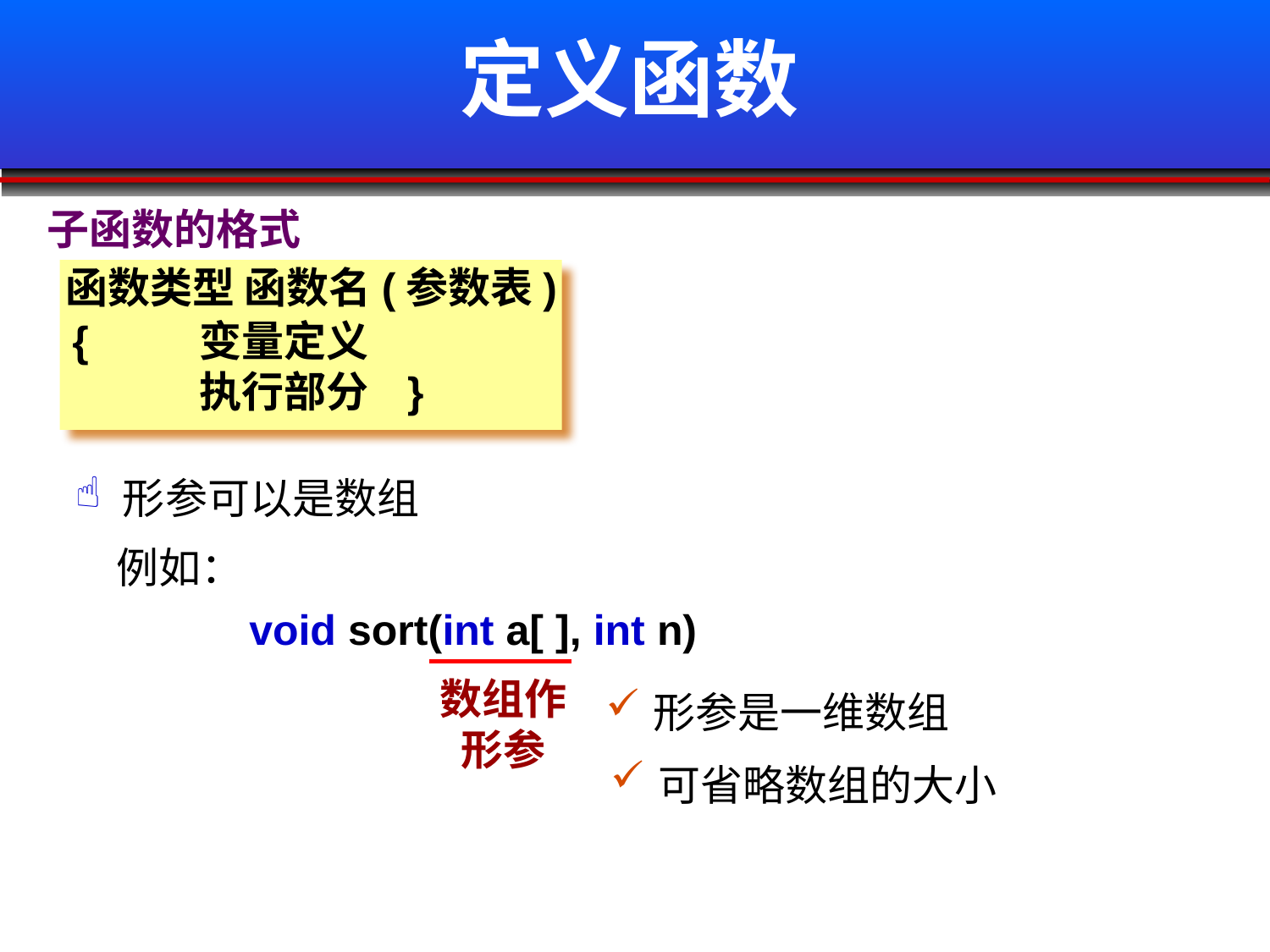

# 定义函数
 子函数的格式
函数类型 函数名(参数表)

{	变量定义
	执行部分   }
形参可以是数组
例如：
 void sort(int a[ ], int n)
数组作形参
形参是一维数组
可省略数组的大小